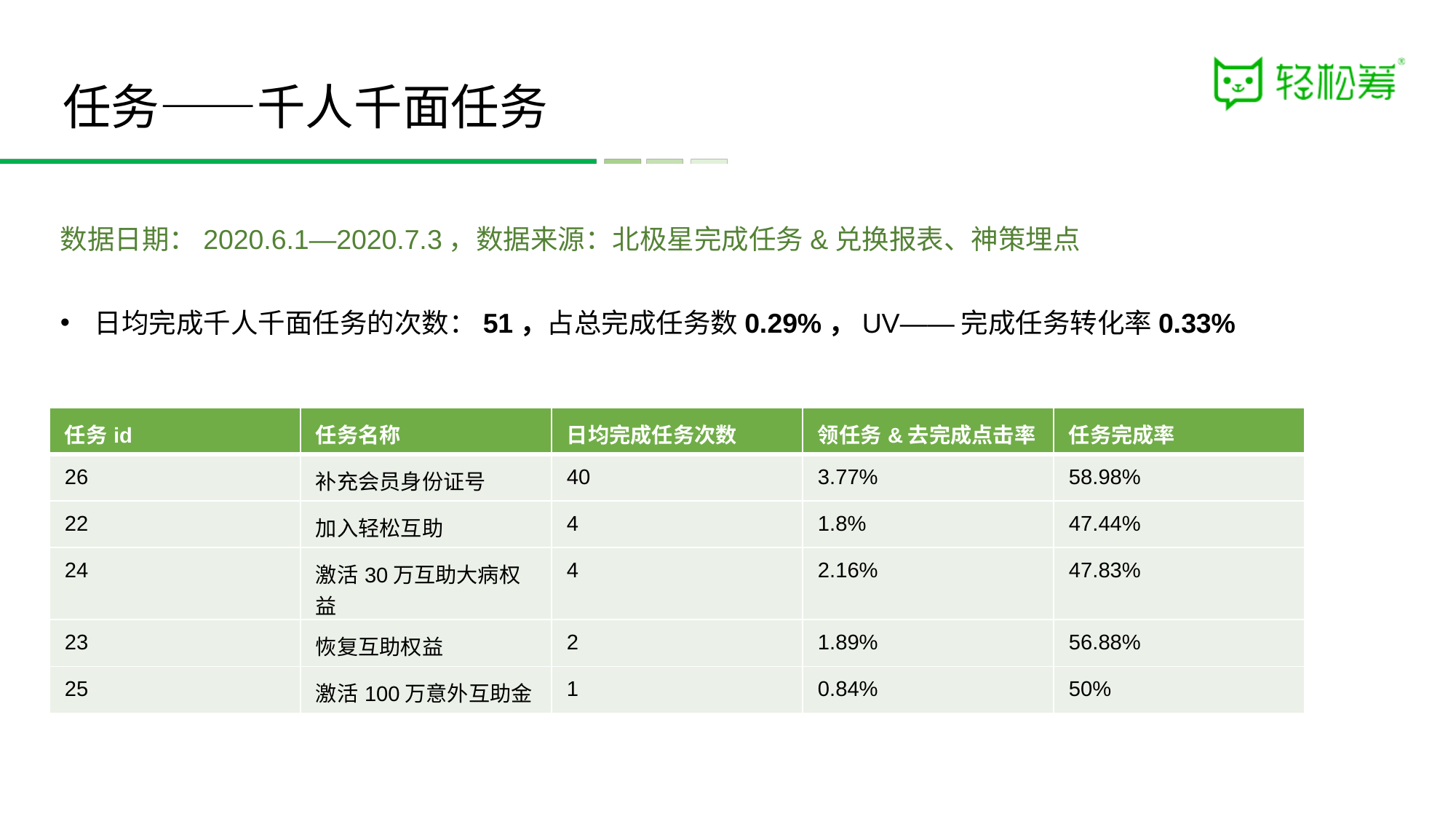

任务——千人千面任务
数据日期：2020.6.1—2020.7.3，数据来源：北极星完成任务&兑换报表、神策埋点
日均完成千人千面任务的次数：51，占总完成任务数0.29%，UV——完成任务转化率0.33%
| 任务id | 任务名称 | 日均完成任务次数 | 领任务&去完成点击率 | 任务完成率 |
| --- | --- | --- | --- | --- |
| 26 | 补充会员身份证号 | 40 | 3.77% | 58.98% |
| 22 | 加入轻松互助 | 4 | 1.8% | 47.44% |
| 24 | 激活30万互助大病权益 | 4 | 2.16% | 47.83% |
| 23 | 恢复互助权益 | 2 | 1.89% | 56.88% |
| 25 | 激活100万意外互助金 | 1 | 0.84% | 50% |